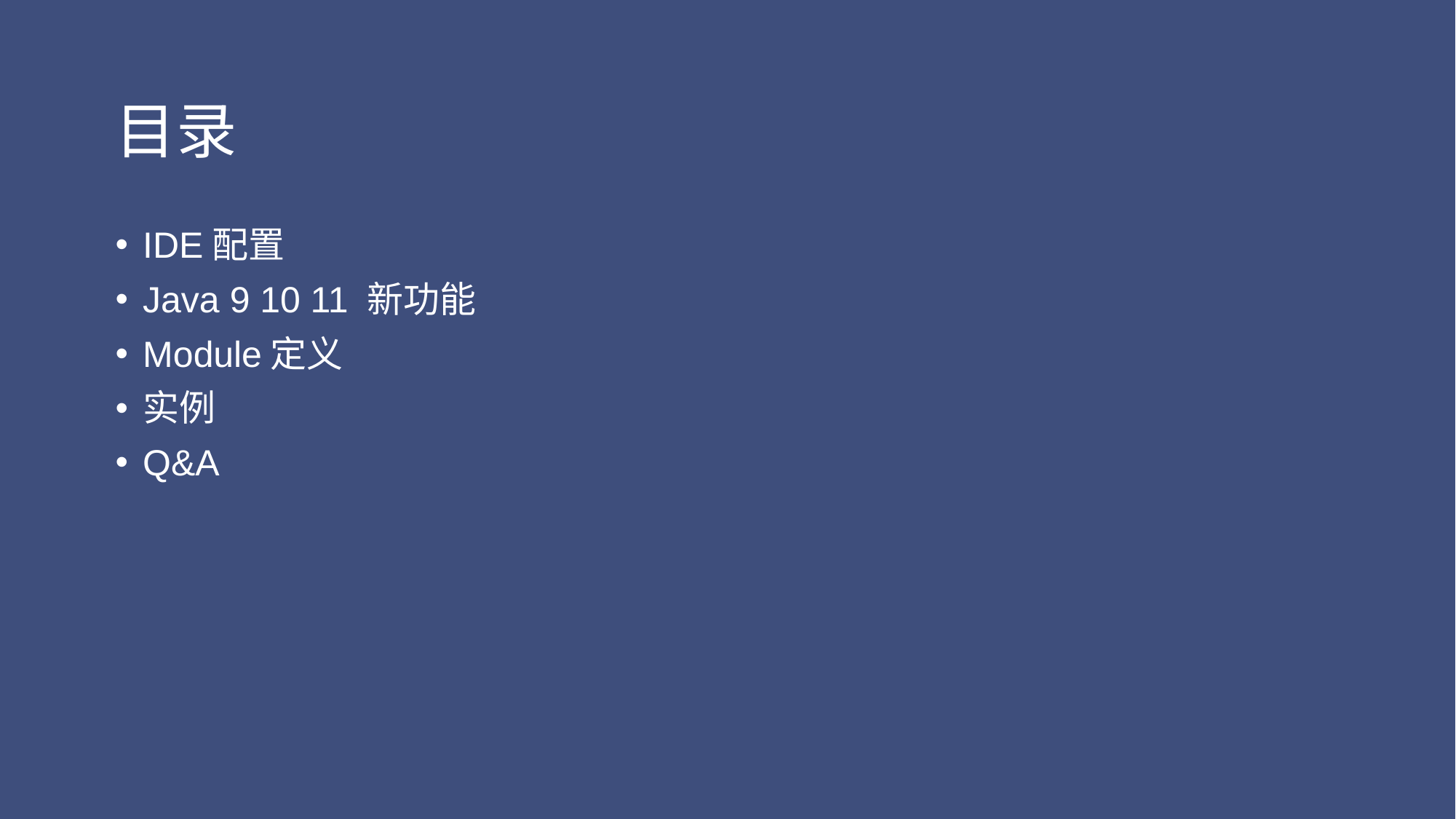

# 目录
IDE配置
Java 9 10 11 新功能
Module定义
实例
Q&A